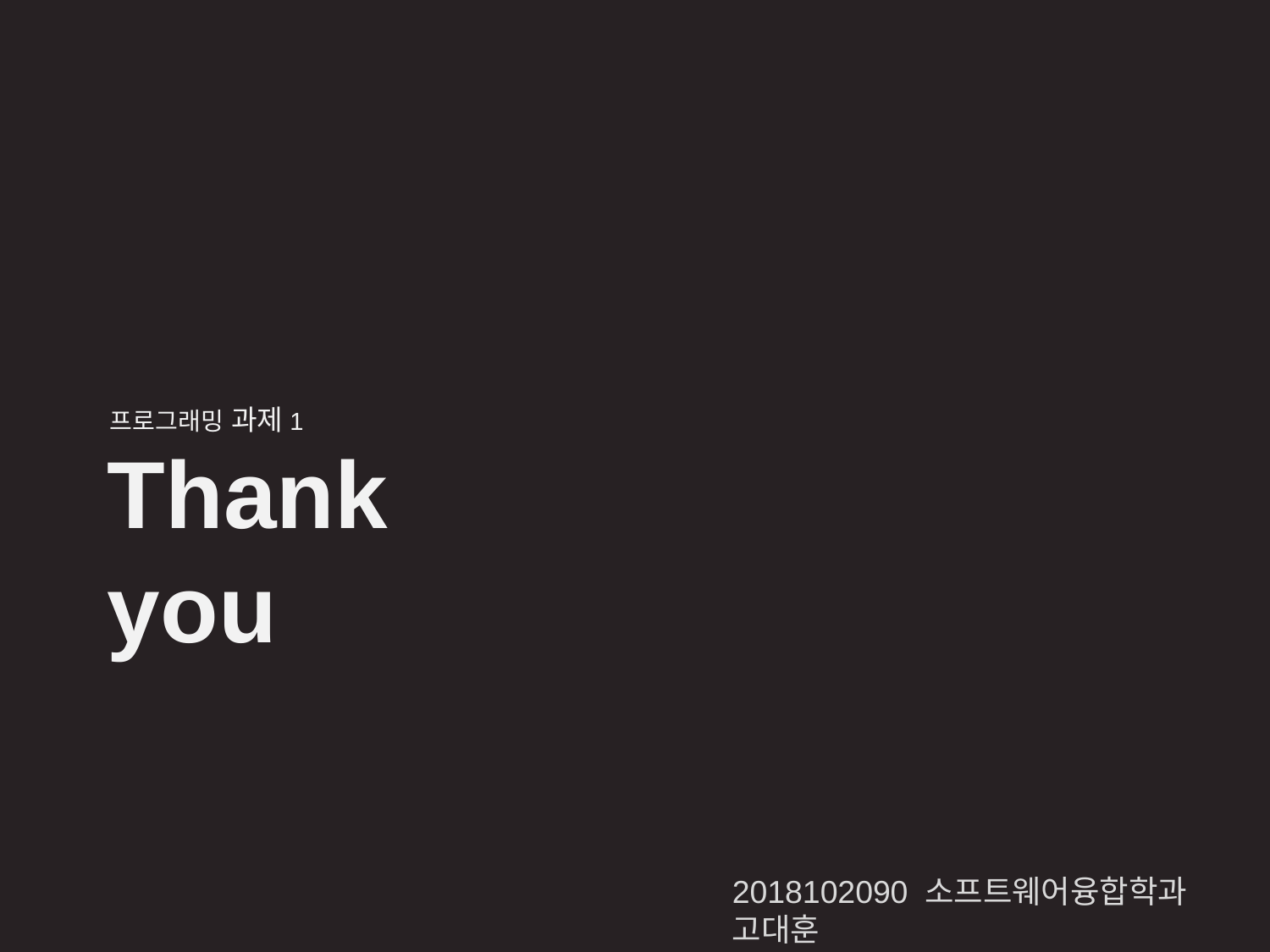

프로그래밍 과제1
Thank you
2018102090 소프트웨어융합학과 고대훈